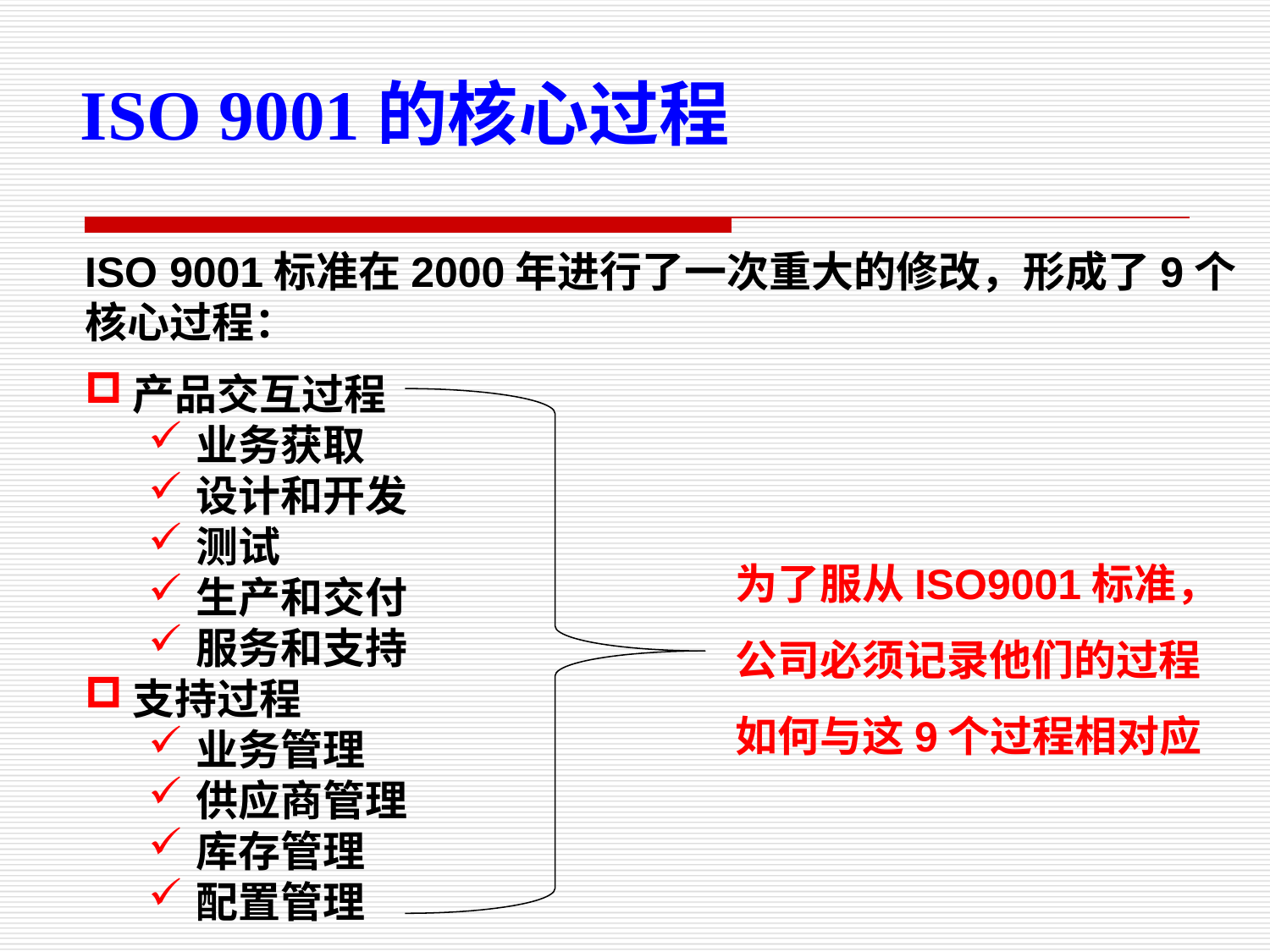

ISO 9001的核心过程
ISO 9001标准在2000年进行了一次重大的修改，形成了9个核心过程：
产品交互过程
业务获取
设计和开发
测试
生产和交付
服务和支持
支持过程
业务管理
供应商管理
库存管理
配置管理

为了服从ISO9001标准，公司必须记录他们的过程如何与这9个过程相对应